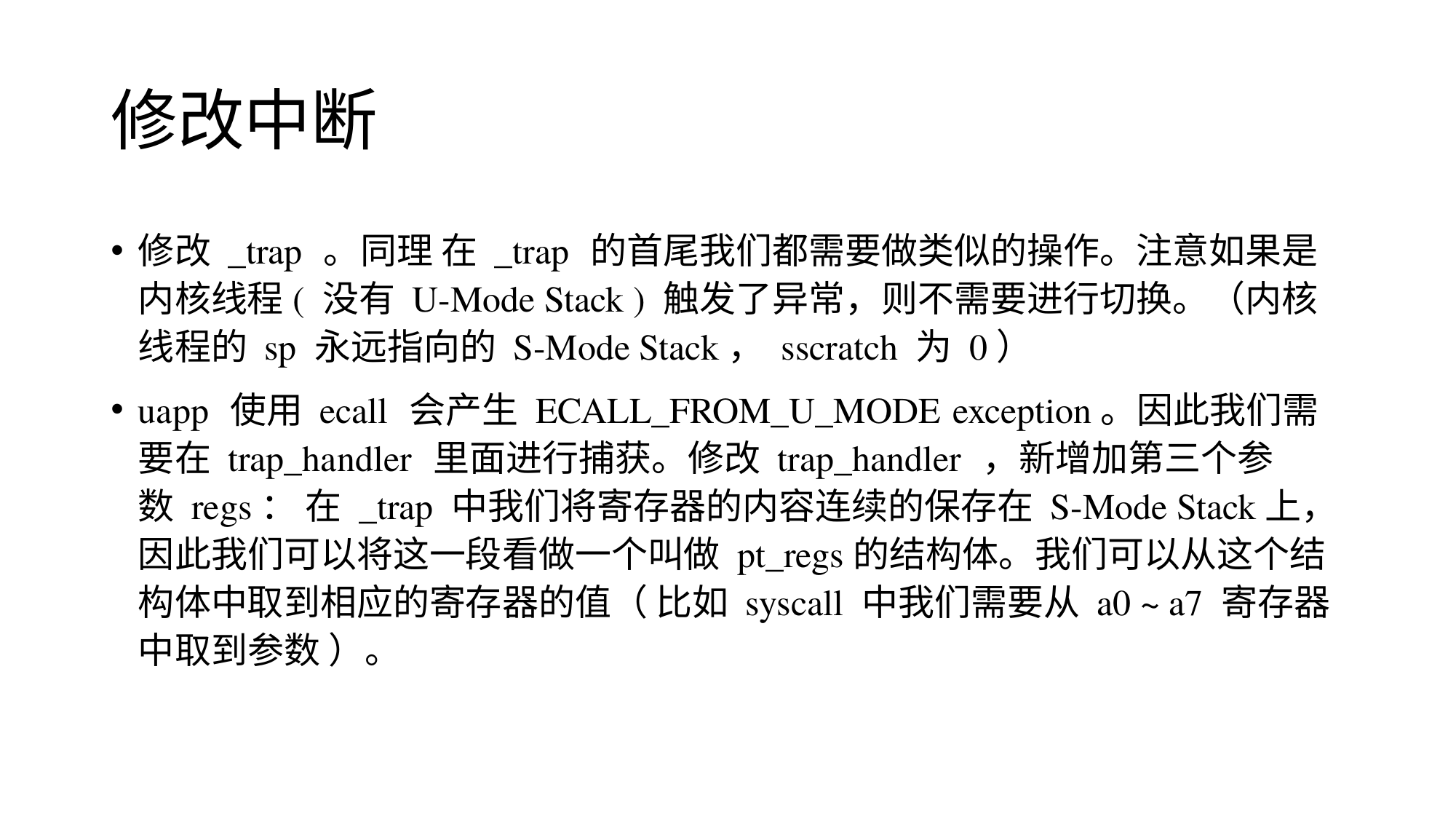

# 修改中断
修改 _trap 。同理 在 _trap 的首尾我们都需要做类似的操作。注意如果是 内核线程( 没有 U-Mode Stack ) 触发了异常，则不需要进行切换。（内核线程的 sp 永远指向的 S-Mode Stack， sscratch 为 0）
uapp 使用 ecall 会产生 ECALL_FROM_U_MODE exception。因此我们需要在 trap_handler 里面进行捕获。修改 trap_handler ，新增加第三个参数 regs： 在 _trap 中我们将寄存器的内容连续的保存在 S-Mode Stack上， 因此我们可以将这一段看做一个叫做 pt_regs的结构体。我们可以从这个结构体中取到相应的寄存器的值（ 比如 syscall 中我们需要从 a0 ~ a7 寄存器中取到参数 ）。